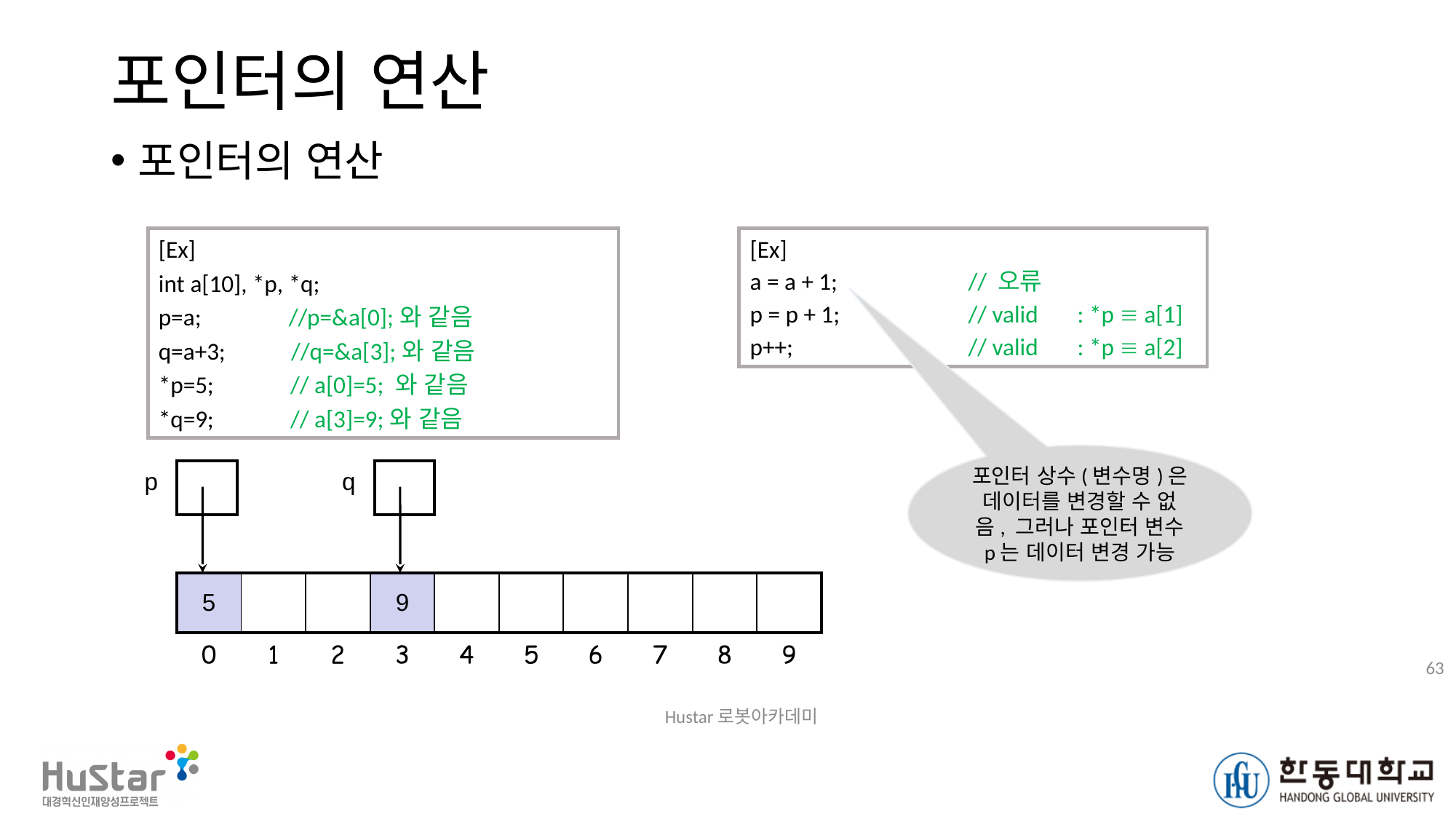

# 포인터의 연산
포인터의 연산
[Ex]
int a[10], *p, *q;
p=a;                //p=&a[0];와 같음
q=a+3;            //q=&a[3];와 같음
*p=5;              // a[0]=5; 와 같음
*q=9;              // a[3]=9;와 같음
[Ex]
a = a + 1;		// 오류
p = p + 1;		// valid	: *p ≡ a[1]
p++;		// valid	: *p ≡ a[2]
포인터 상수(변수명)은 데이터를 변경할 수 없음, 그러나 포인터 변수 p는 데이터 변경 가능
p
q
|  |
| --- |
|  |
| --- |

| 5 |  |  | 9 |  |  |  |  |  |  |
| --- | --- | --- | --- | --- | --- | --- | --- | --- | --- |
| 0 | 1 | 2 | 3 | 4 | 5 | 6 | 7 | 8 | 9 |
| --- | --- | --- | --- | --- | --- | --- | --- | --- | --- |
63
Hustar로봇아카데미